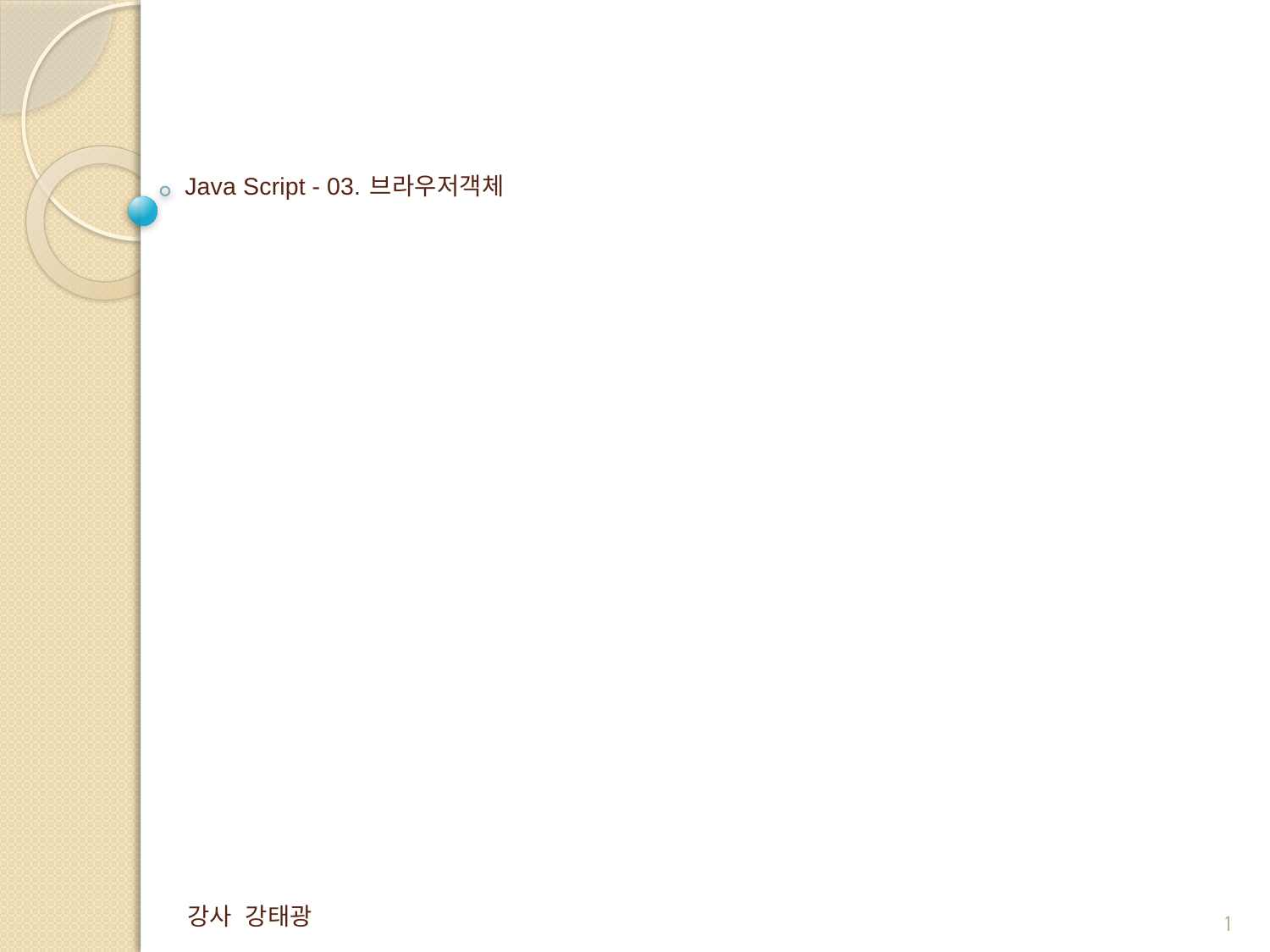

# Java Script - 03. 브라우저객체
 강사  강태광
1